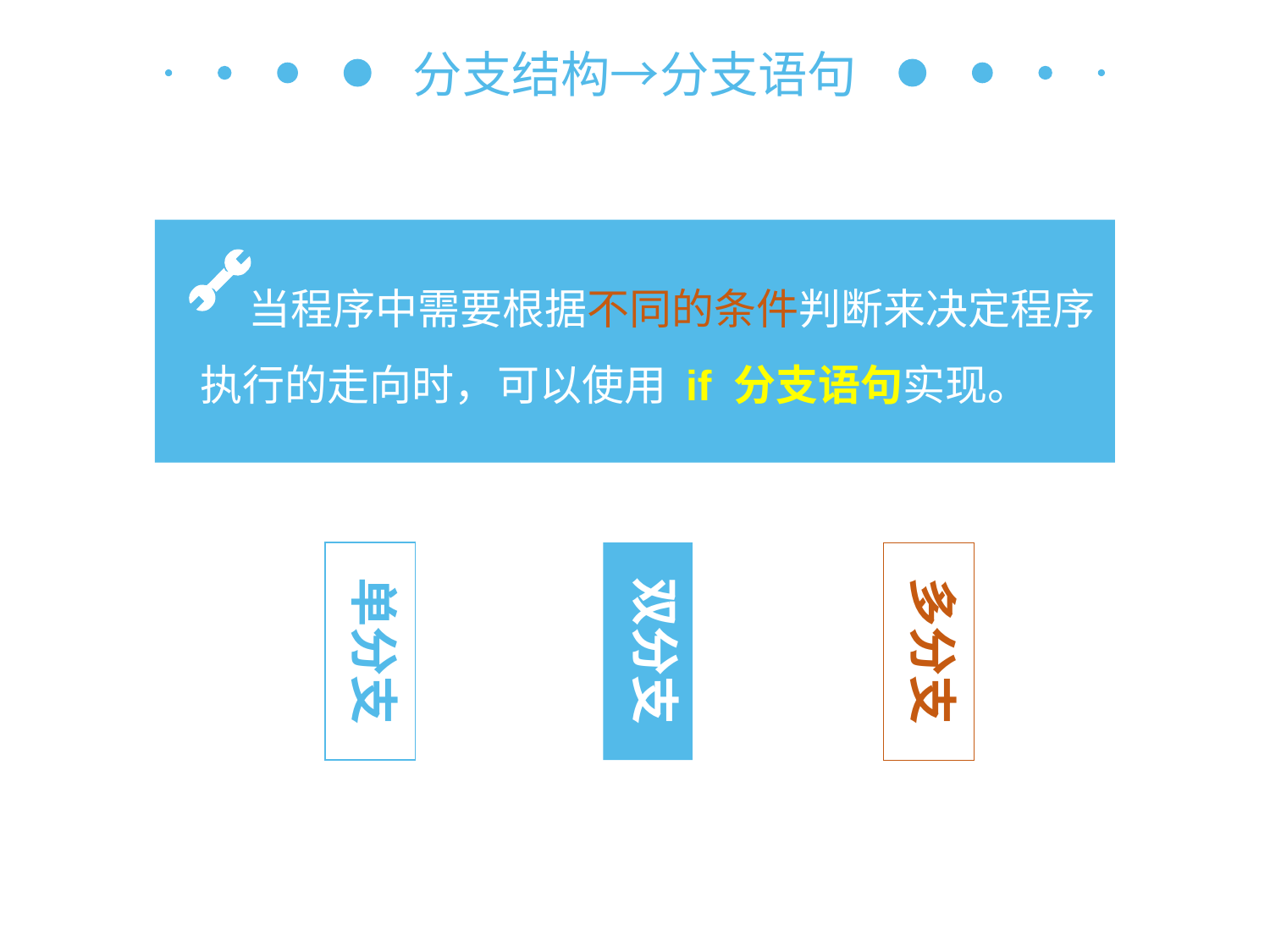

分支结构→分支语句

    当程序中需要根据不同的条件判断来决定程序执行的走向时，可以使用 if 分支语句实现。
单分支
双分支
多分支